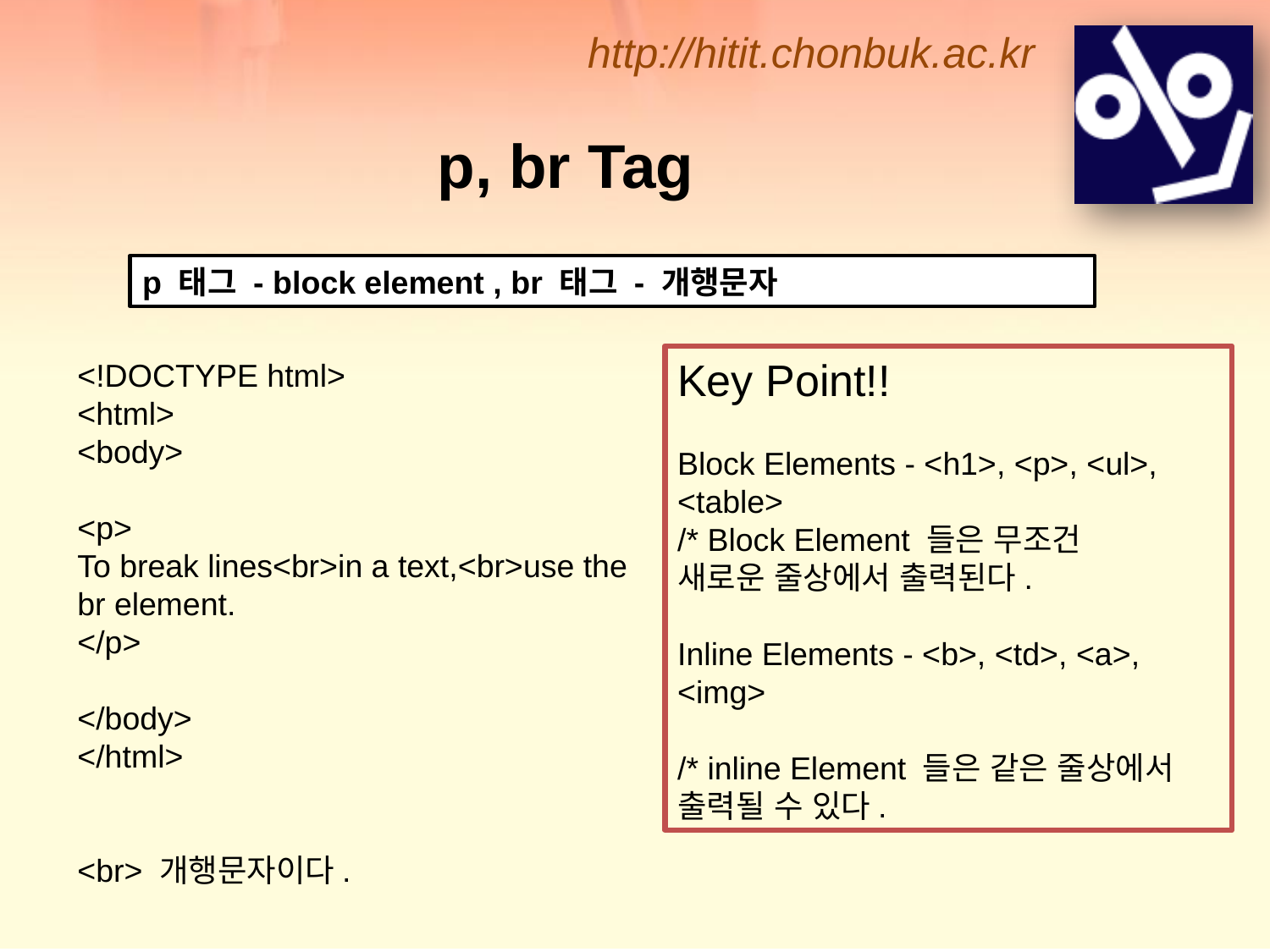

p, br Tag
p 태그 - block element , br 태그 - 개행문자
Key Point!!

Block Elements - <h1>, <p>, <ul>, <table>
/* Block Element 들은 무조건
새로운 줄상에서 출력된다.

Inline Elements - <b>, <td>, <a>, <img>

/* inline Element 들은 같은 줄상에서 출력될 수 있다.
<!DOCTYPE html>
<html>
<body>

<p>
To break lines<br>in a text,<br>use the br element.
</p>

</body>
</html>

<br> 개행문자이다.